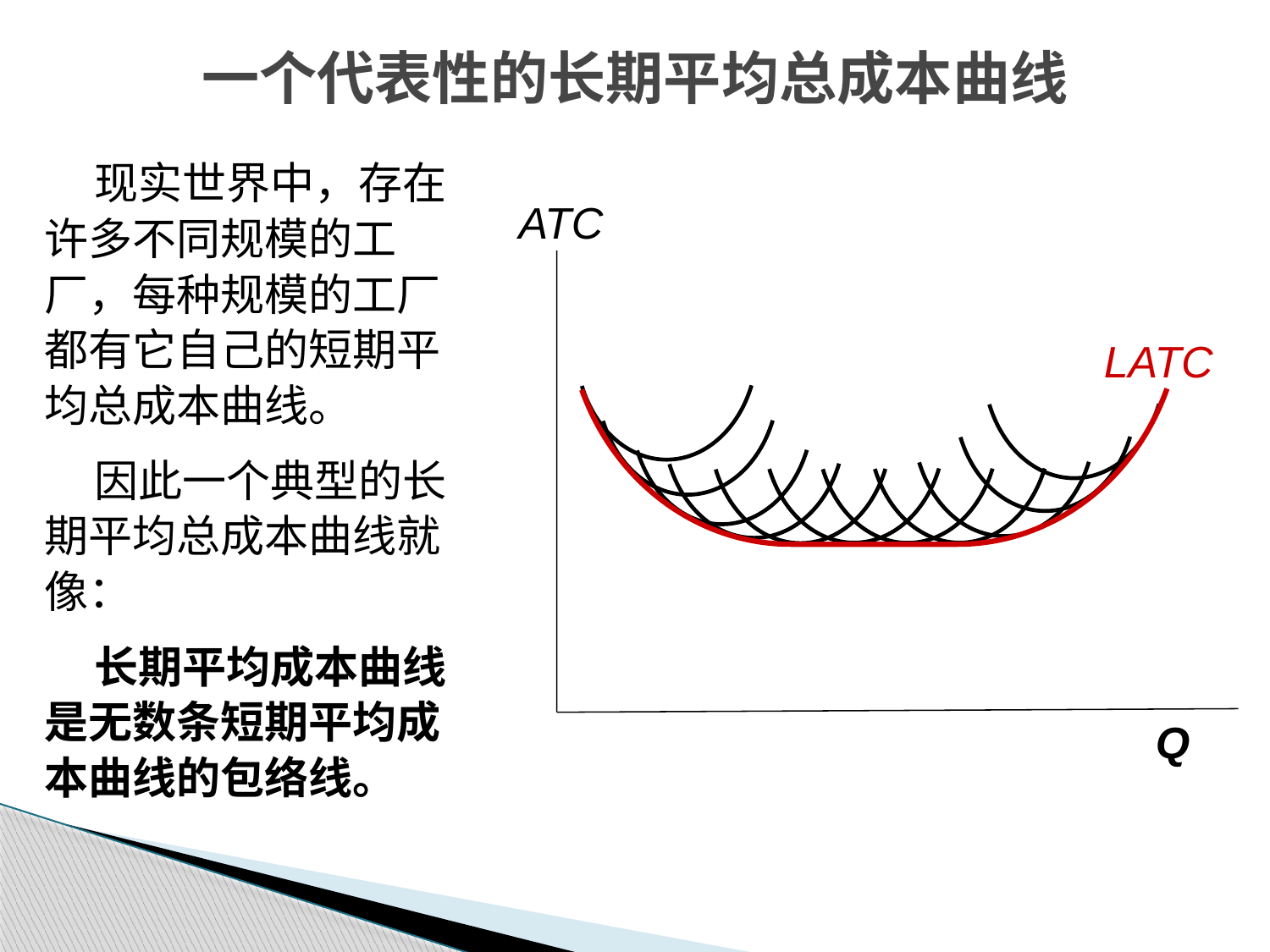

一个代表性的长期平均总成本曲线
    现实世界中，存在许多不同规模的工厂，每种规模的工厂都有它自己的短期平均总成本曲线。
    因此一个典型的长期平均总成本曲线就像：
    长期平均成本曲线是无数条短期平均成本曲线的包络线。
ATC

Q

LATC